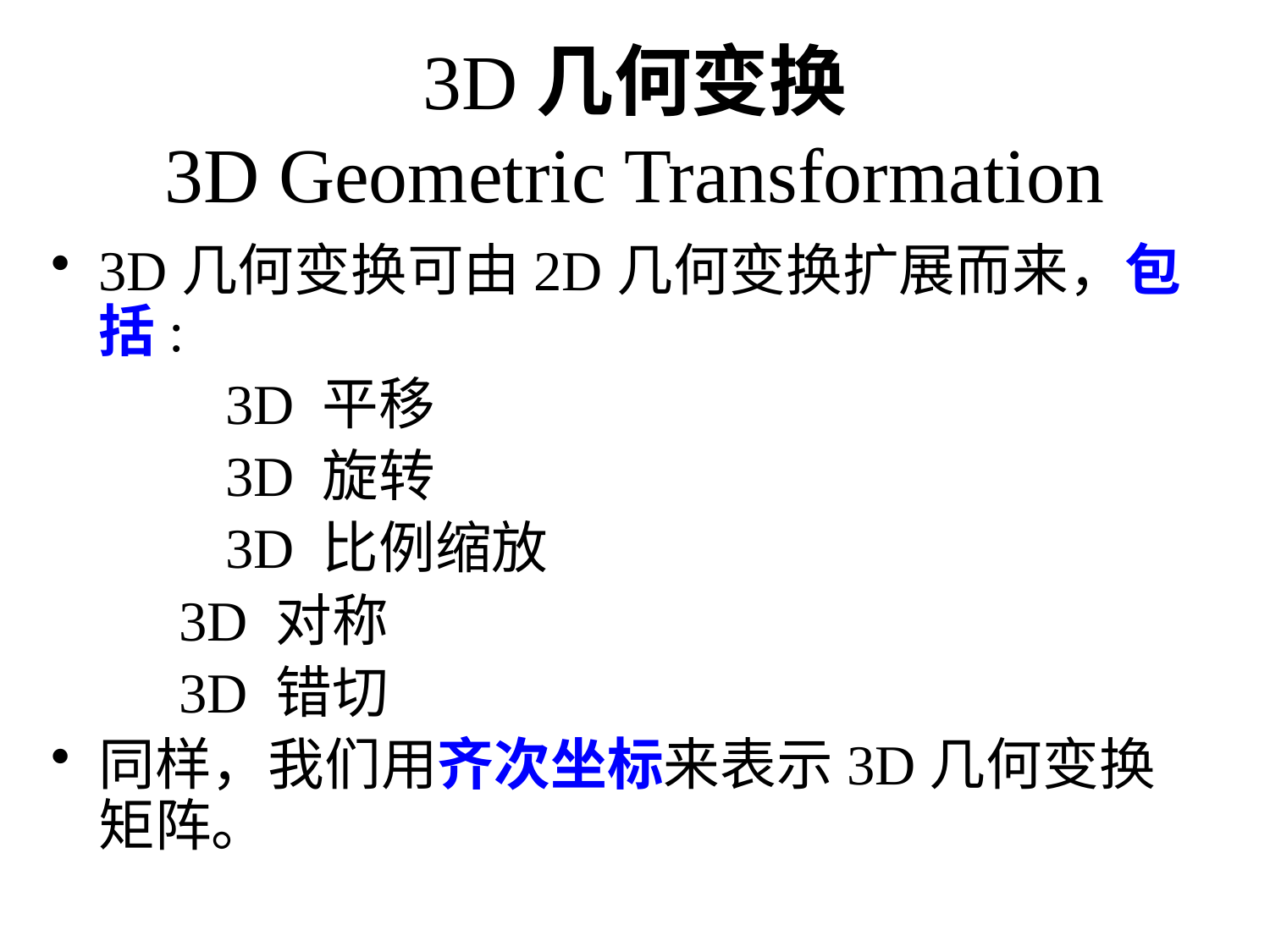

# 3D几何变换 3D Geometric Transformation
3D几何变换可由2D几何变换扩展而来，包括:
		3D 平移
		3D 旋转
		3D 比例缩放
         3D 对称
         3D 错切
同样，我们用齐次坐标来表示3D几何变换矩阵。